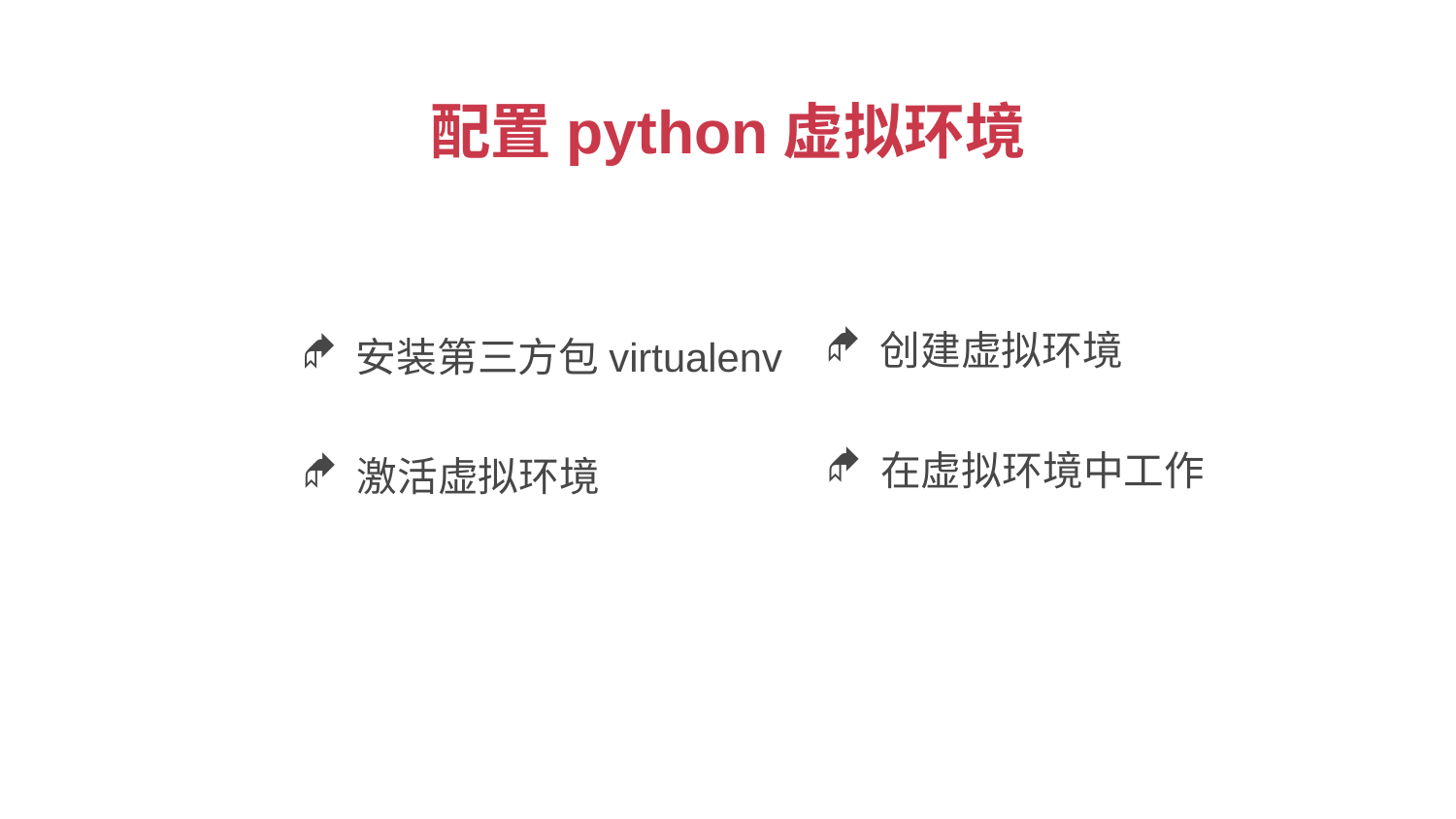

配置python虚拟环境
创建虚拟环境
安装第三方包virtualenv
在虚拟环境中工作
激活虚拟环境